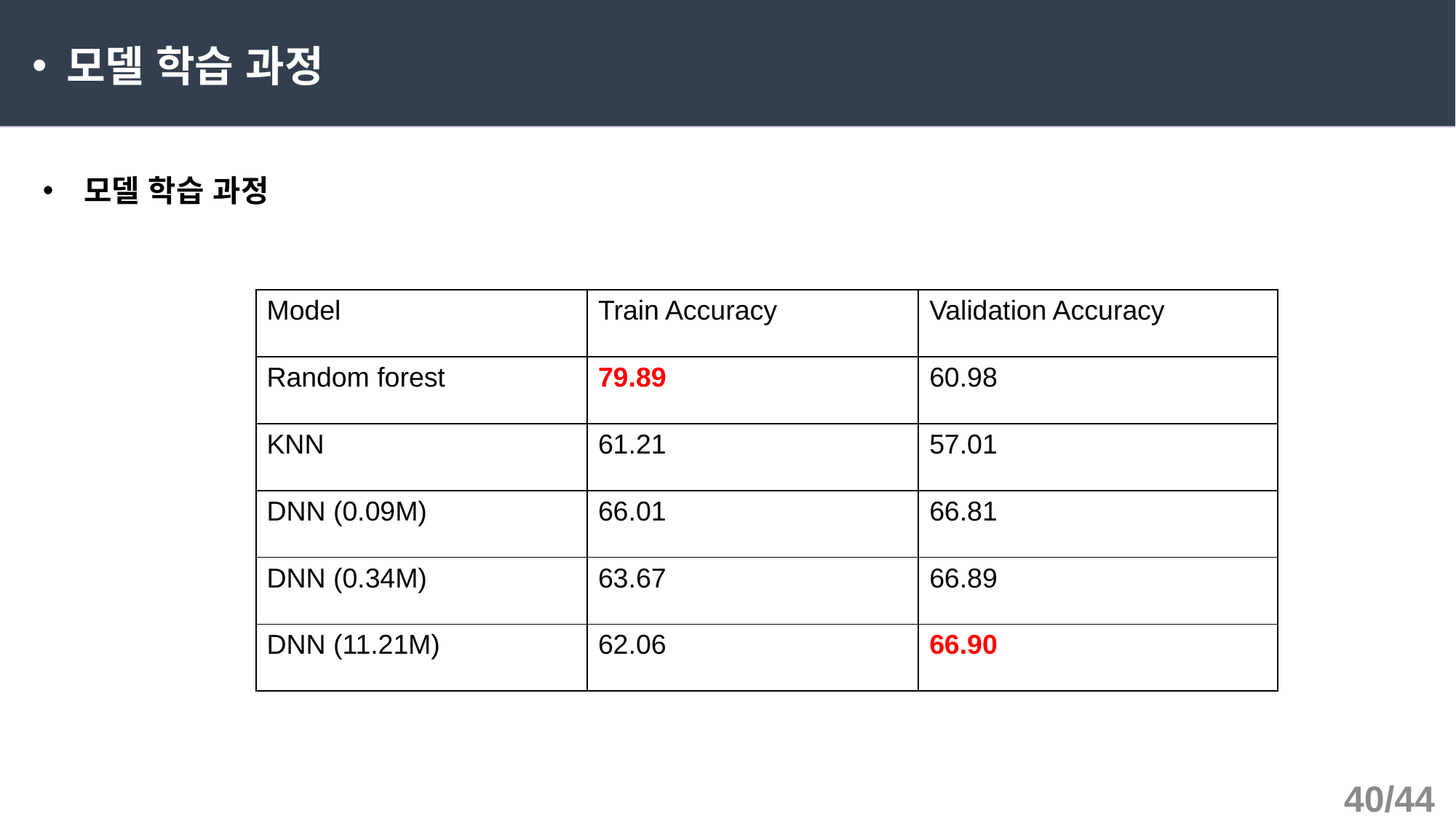

모델 학습 과정
모델 학습 과정
| Model | Train Accuracy | Validation Accuracy |
| --- | --- | --- |
| Random forest | 79.89 | 60.98 |
| KNN | 61.21 | 57.01 |
| DNN (0.09M) | 66.01 | 66.81 |
| DNN (0.34M) | 63.67 | 66.89 |
| DNN (11.21M) | 62.06 | 66.90 |
40/44